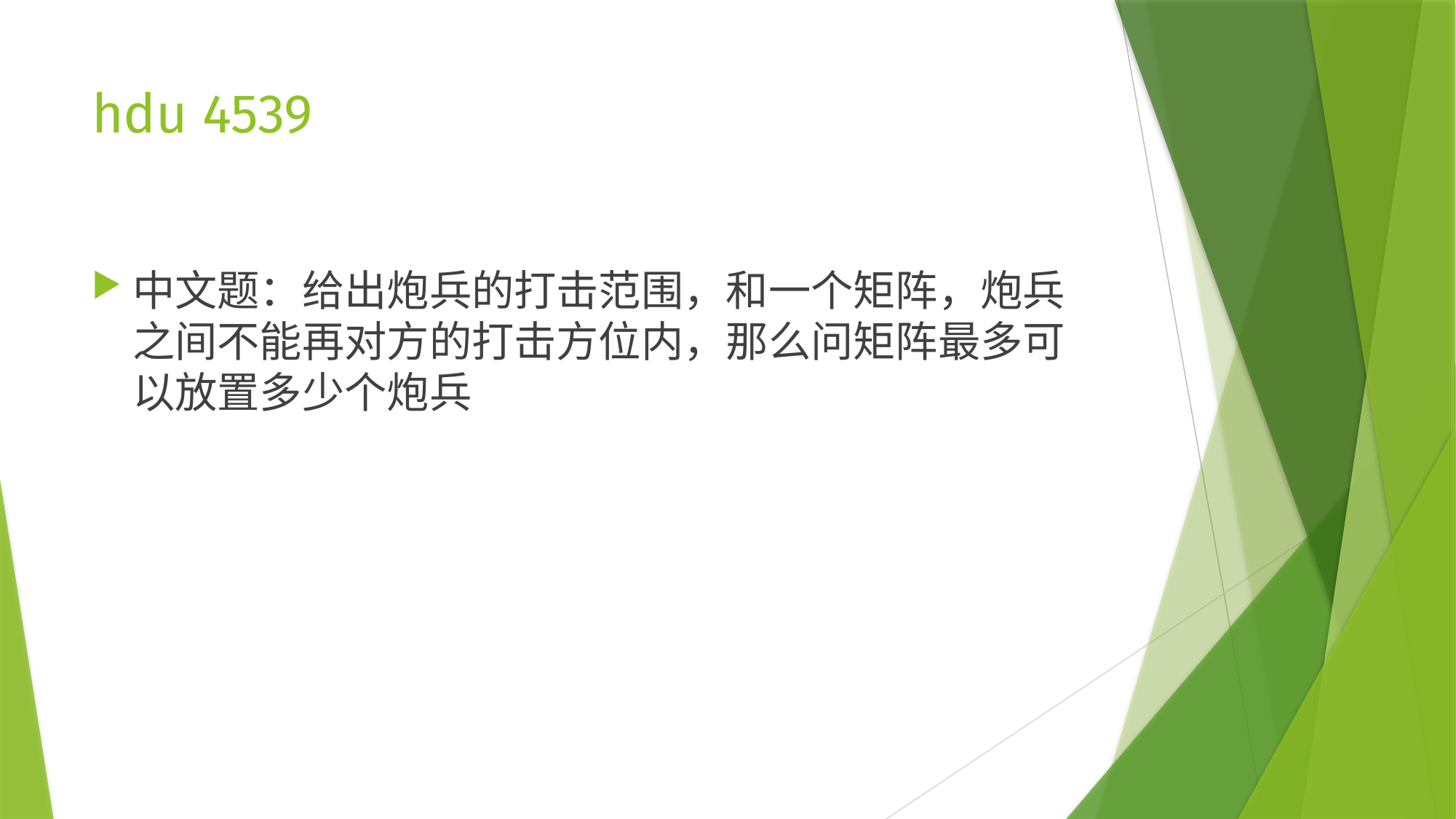

# hdu 4539
中文题：给出炮兵的打击范围，和一个矩阵，炮兵之间不能再对方的打击方位内，那么问矩阵最多可以放置多少个炮兵